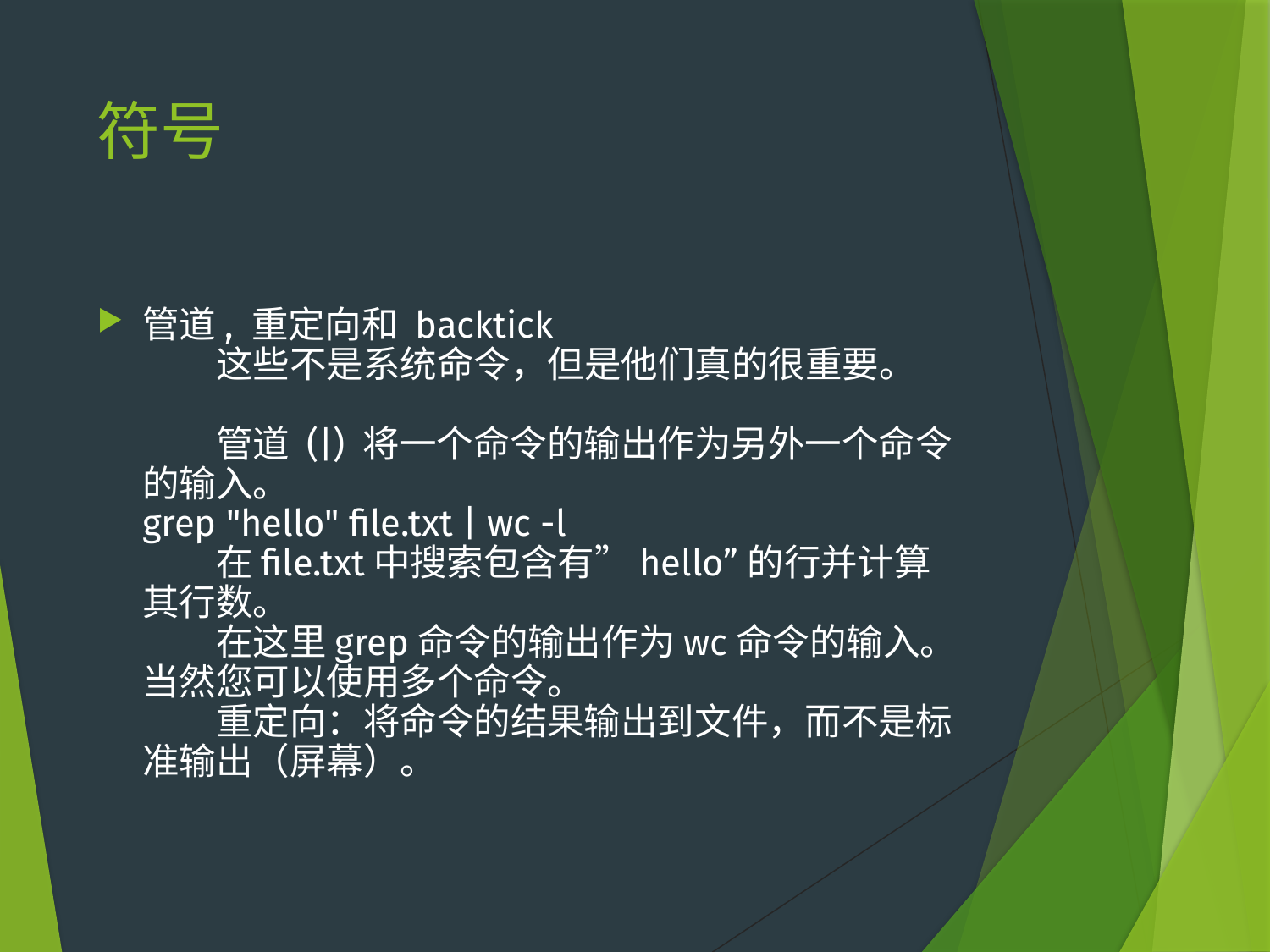

# 符号
管道, 重定向和 backtick
　　这些不是系统命令，但是他们真的很重要。
　　管道 (|) 将一个命令的输出作为另外一个命令的输入。
grep "hello" file.txt | wc -l
　　在file.txt中搜索包含有”hello”的行并计算其行数。
　　在这里grep命令的输出作为wc命令的输入。当然您可以使用多个命令。
　　重定向：将命令的结果输出到文件，而不是标准输出（屏幕）。